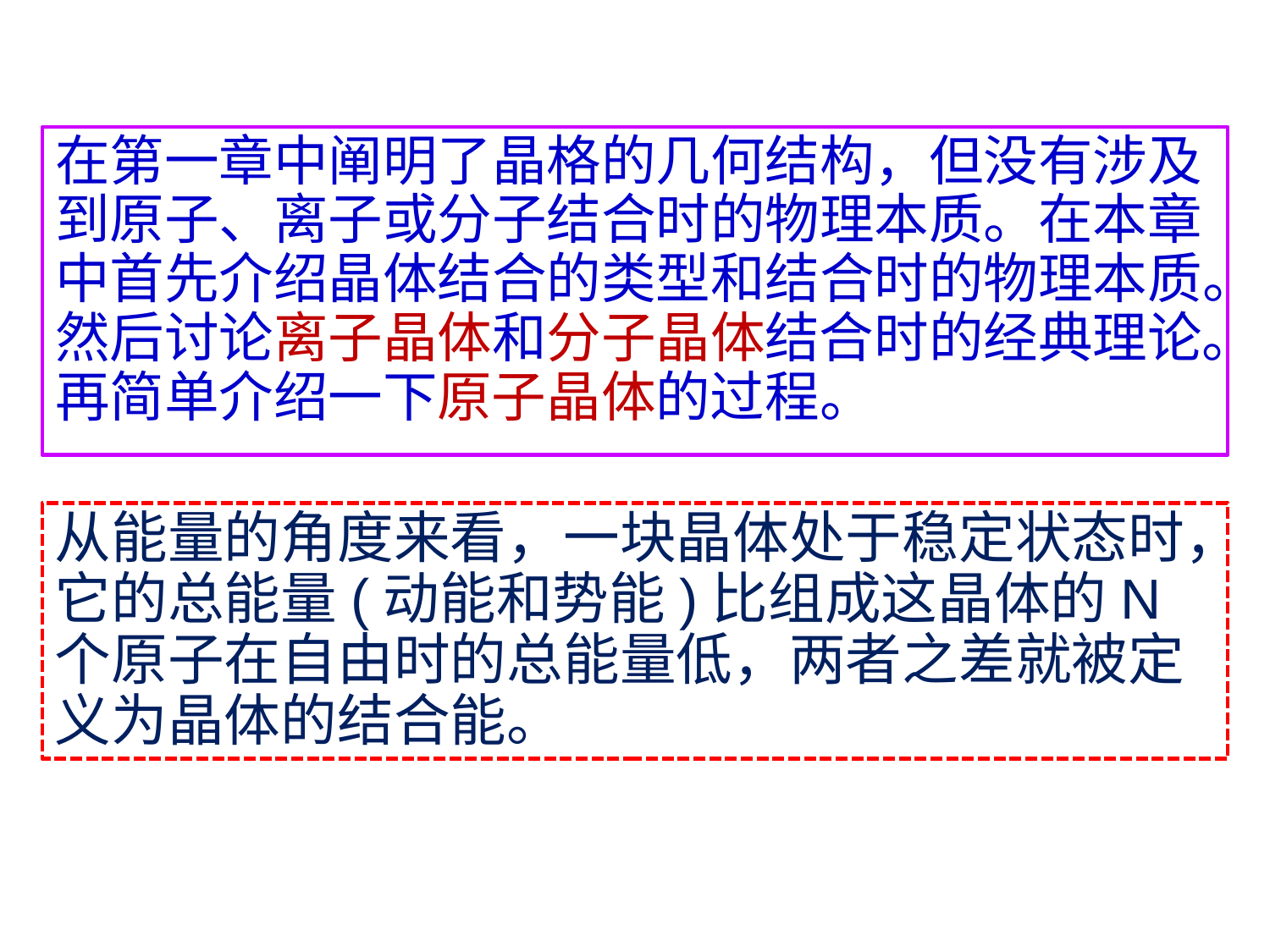

在第一章中阐明了晶格的几何结构，但没有涉及到原子、离子或分子结合时的物理本质。在本章中首先介绍晶体结合的类型和结合时的物理本质。然后讨论离子晶体和分子晶体结合时的经典理论。再简单介绍一下原子晶体的过程。
从能量的角度来看，一块晶体处于稳定状态时，它的总能量(动能和势能)比组成这晶体的N个原子在自由时的总能量低，两者之差就被定义为晶体的结合能。